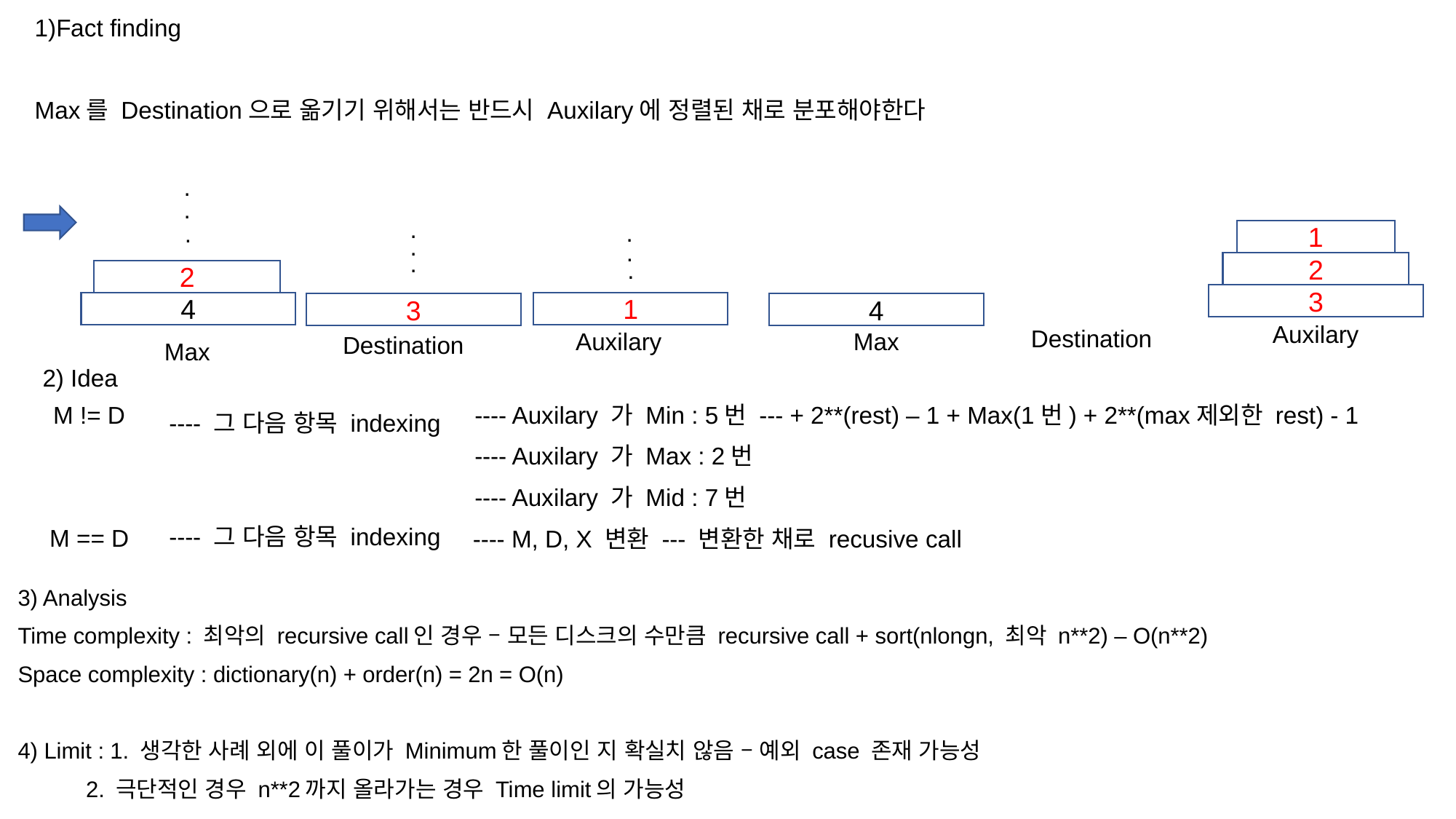

1)Fact finding

Max를 Destination으로 옮기기 위해서는 반드시 Auxilary에 정렬된 채로 분포해야한다

.
.

.
.
.
1
.
.
.
.
2
2
3
4
1
3
4
Auxilary
Destination
Auxilary
Max
Destination
Max
2) Idea
M != D
---- Auxilary 가 Min : 5번 --- + 2**(rest) – 1 + Max(1번) + 2**(max제외한 rest) - 1
---- Auxilary 가 Max : 2번
---- Auxilary 가 Mid : 7번

---- 그 다음 항목 indexing
---- 그 다음 항목 indexing
M == D
---- M, D, X 변환 --- 변환한 채로 recusive call
3) Analysis
Time complexity : 최악의 recursive call인 경우 – 모든 디스크의 수만큼 recursive call + sort(nlongn, 최악 n**2) – O(n**2)
Space complexity : dictionary(n) + order(n) = 2n = O(n)

4) Limit : 1. 생각한 사례 외에 이 풀이가 Minimum한 풀이인 지 확실치 않음 – 예외 case 존재 가능성
           2. 극단적인 경우 n**2까지 올라가는 경우 Time limit의 가능성